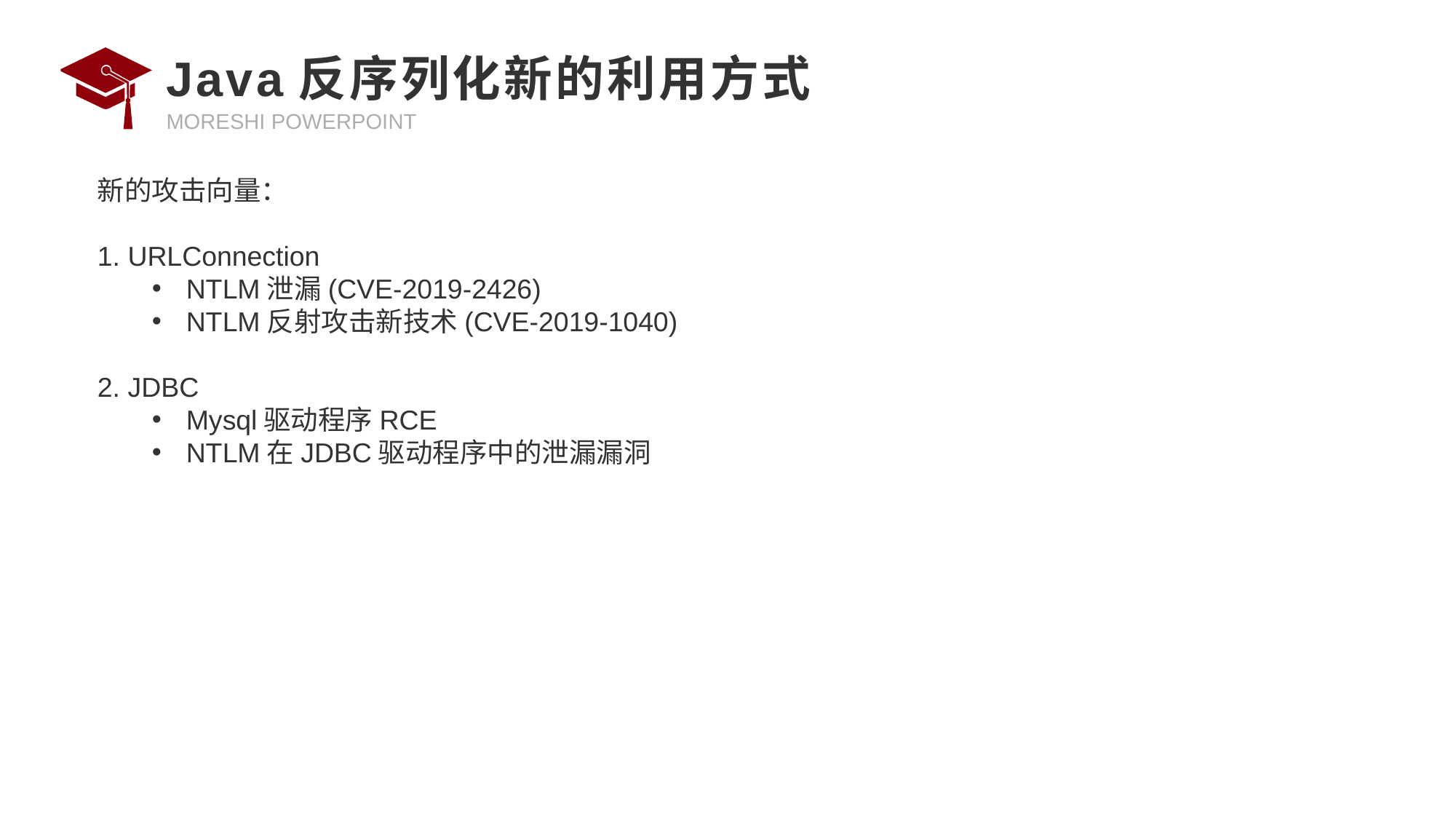

# Java反序列化新的利用方式
新的攻击向量：

1. URLConnection
NTLM泄漏(CVE-2019-2426)
NTLM反射攻击新技术(CVE-2019-1040)

2. JDBC
Mysql驱动程序RCE
NTLM在JDBC驱动程序中的泄漏漏洞